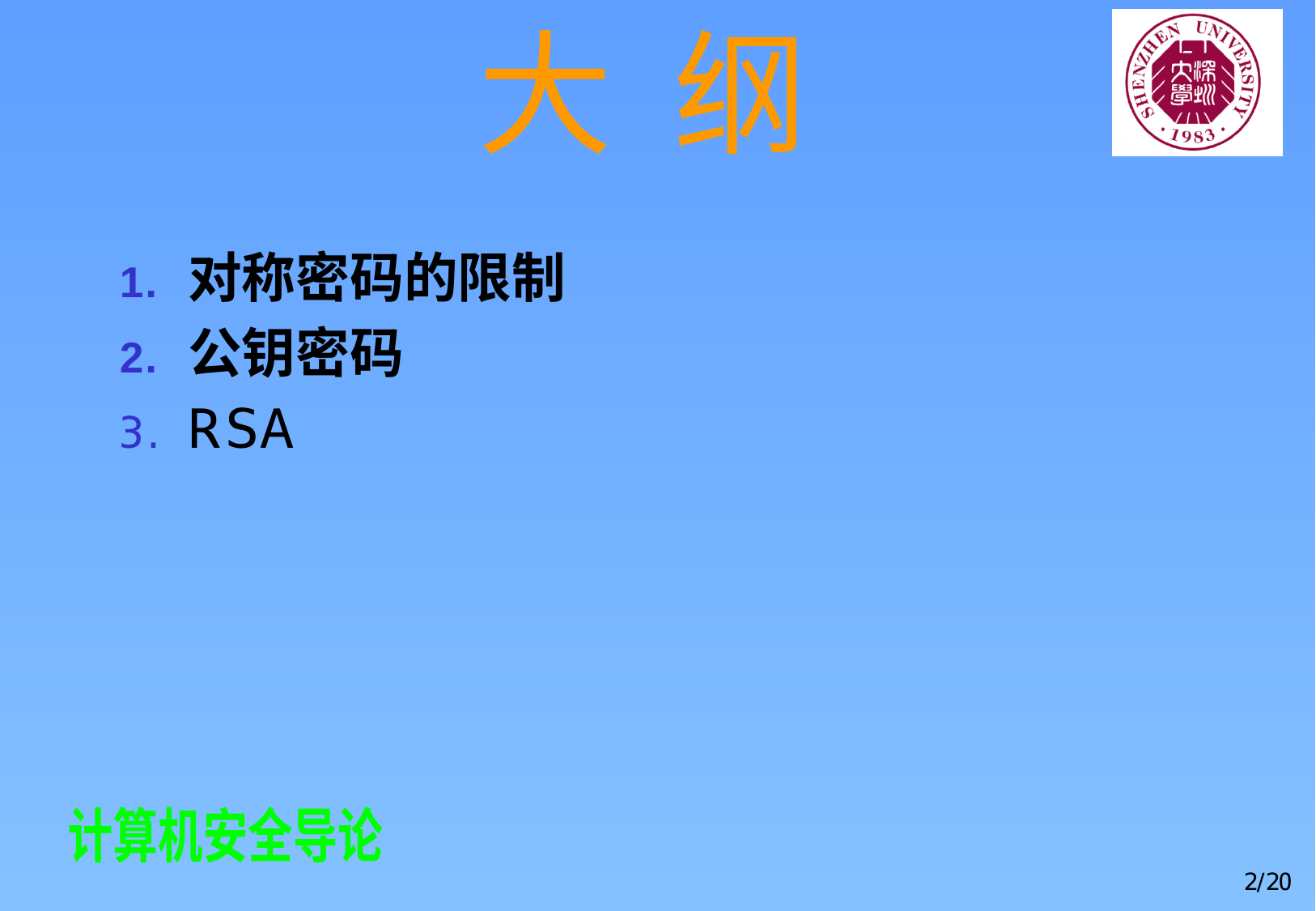

# 大  纲
对称密码的限制
公钥密码
RSA
2/20